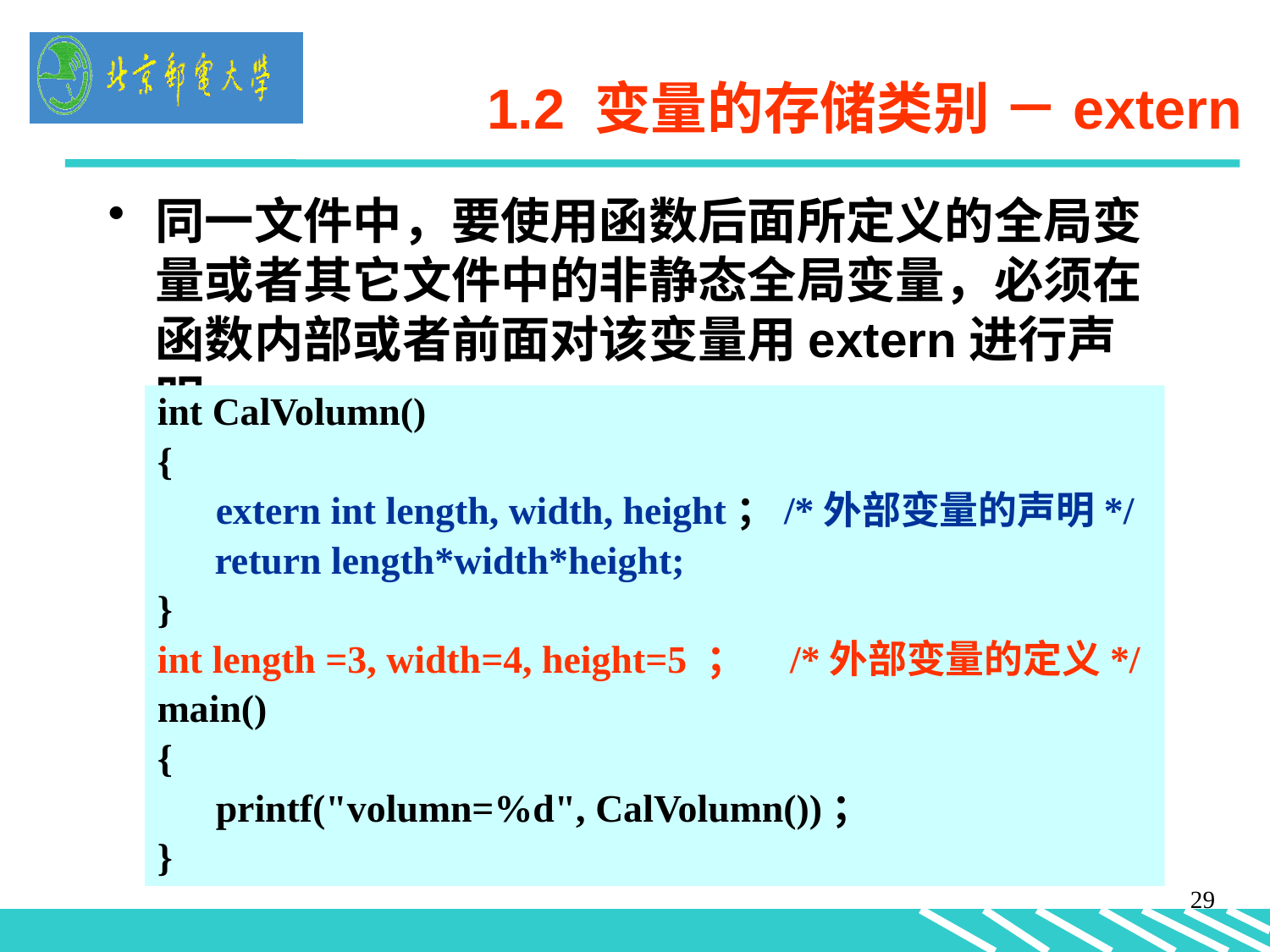

# 1.2 变量的存储类别 －extern
同一文件中，要使用函数后面所定义的全局变量或者其它文件中的非静态全局变量，必须在函数内部或者前面对该变量用extern进行声明
int CalVolumn()
{
      extern int length, width, height；/*外部变量的声明*/
	 return length*width*height;
}
int length =3, width=4, height=5 ；    /*外部变量的定义*/
main()
{
      printf("volumn=%d", CalVolumn())；
}
29